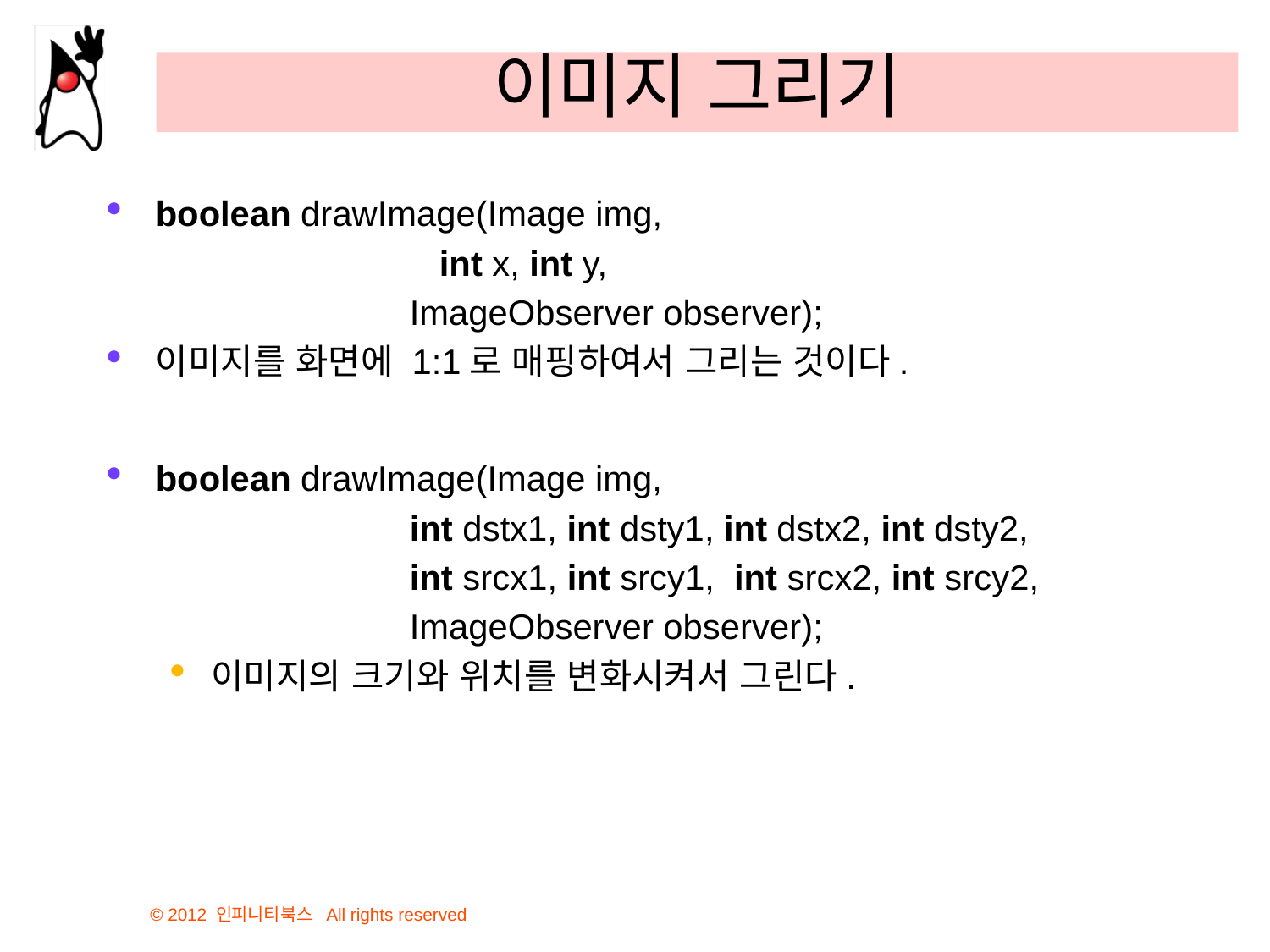

# 이미지 그리기
boolean drawImage(Image img,
	                     int x, int y,
                               ImageObserver observer);
이미지를 화면에 1:1로 매핑하여서 그리는 것이다.

boolean drawImage(Image img,
                               int dstx1, int dsty1, int dstx2, int dsty2,
                               int srcx1, int srcy1,  int srcx2, int srcy2,
                               ImageObserver observer);
이미지의 크기와 위치를 변화시켜서 그린다.